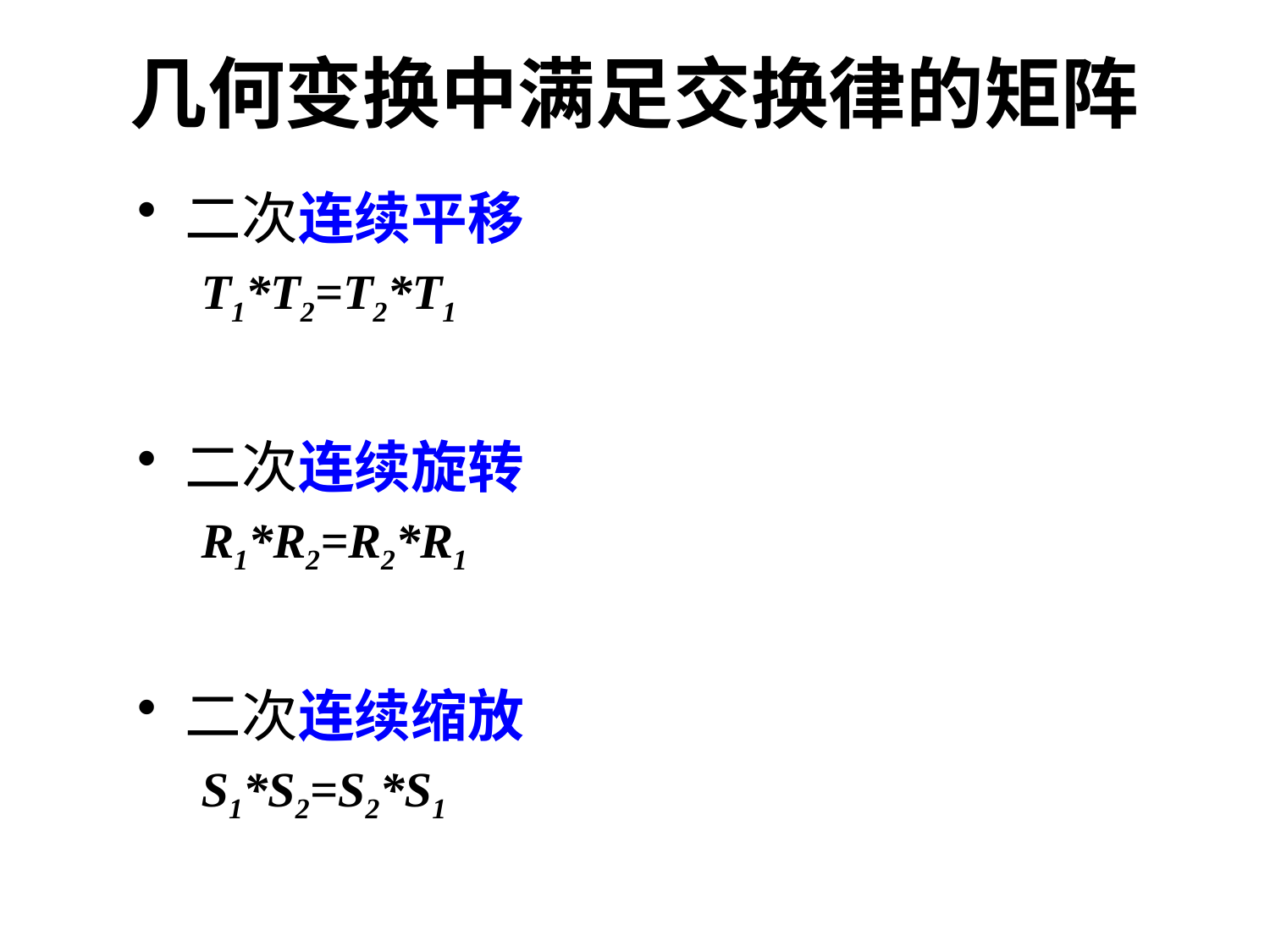

# 几何变换中满足交换律的矩阵
二次连续平移
T1*T2=T2*T1

二次连续旋转
R1*R2=R2*R1

二次连续缩放
S1*S2=S2*S1